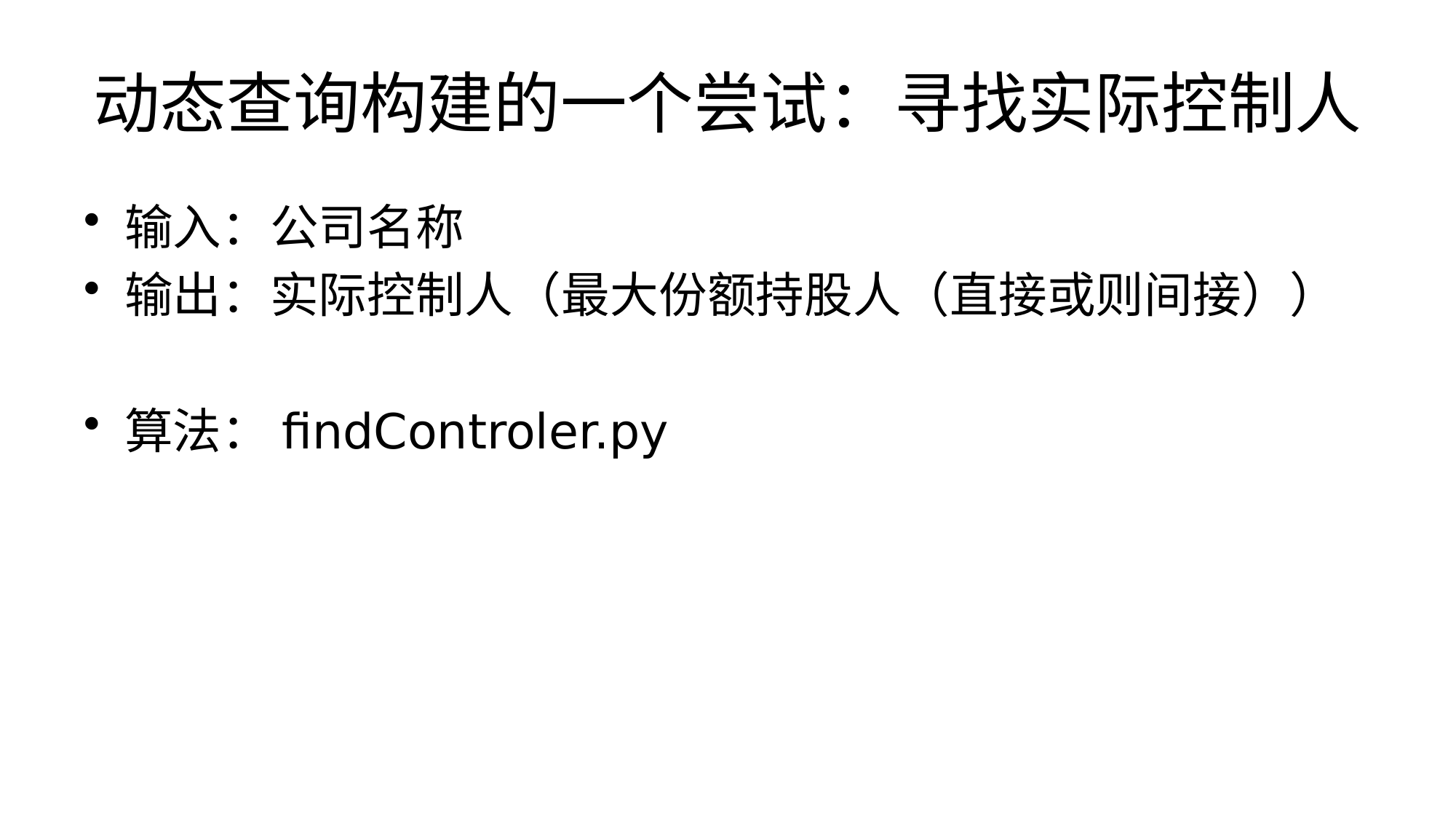

# 动态查询构建的一个尝试：寻找实际控制人
输入：公司名称
输出：实际控制人（最大份额持股人（直接或则间接））

算法：findControler.py